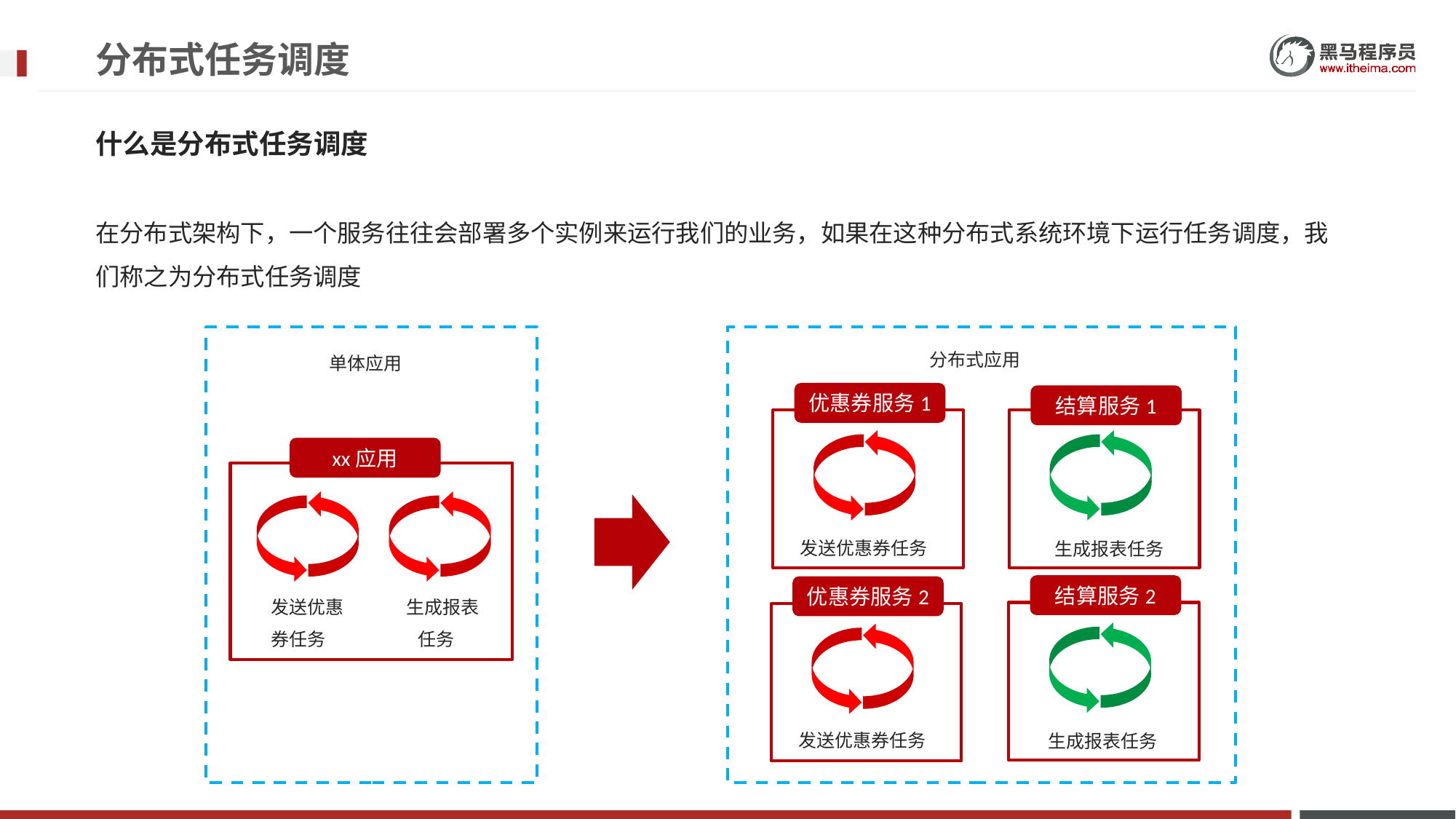

# 分布式任务调度
什么是分布式任务调度
在分布式架构下，一个服务往往会部署多个实例来运行我们的业务，如果在这种分布式系统环境下运行任务调度，我们称之为分布式任务调度

单体应用
xx应用

发送优惠券任务
生成报表    任务

分布式应用
优惠券服务1
结算服务1

发送优惠券任务
生成报表任务
结算服务2
优惠券服务2

发送优惠券任务
生成报表任务